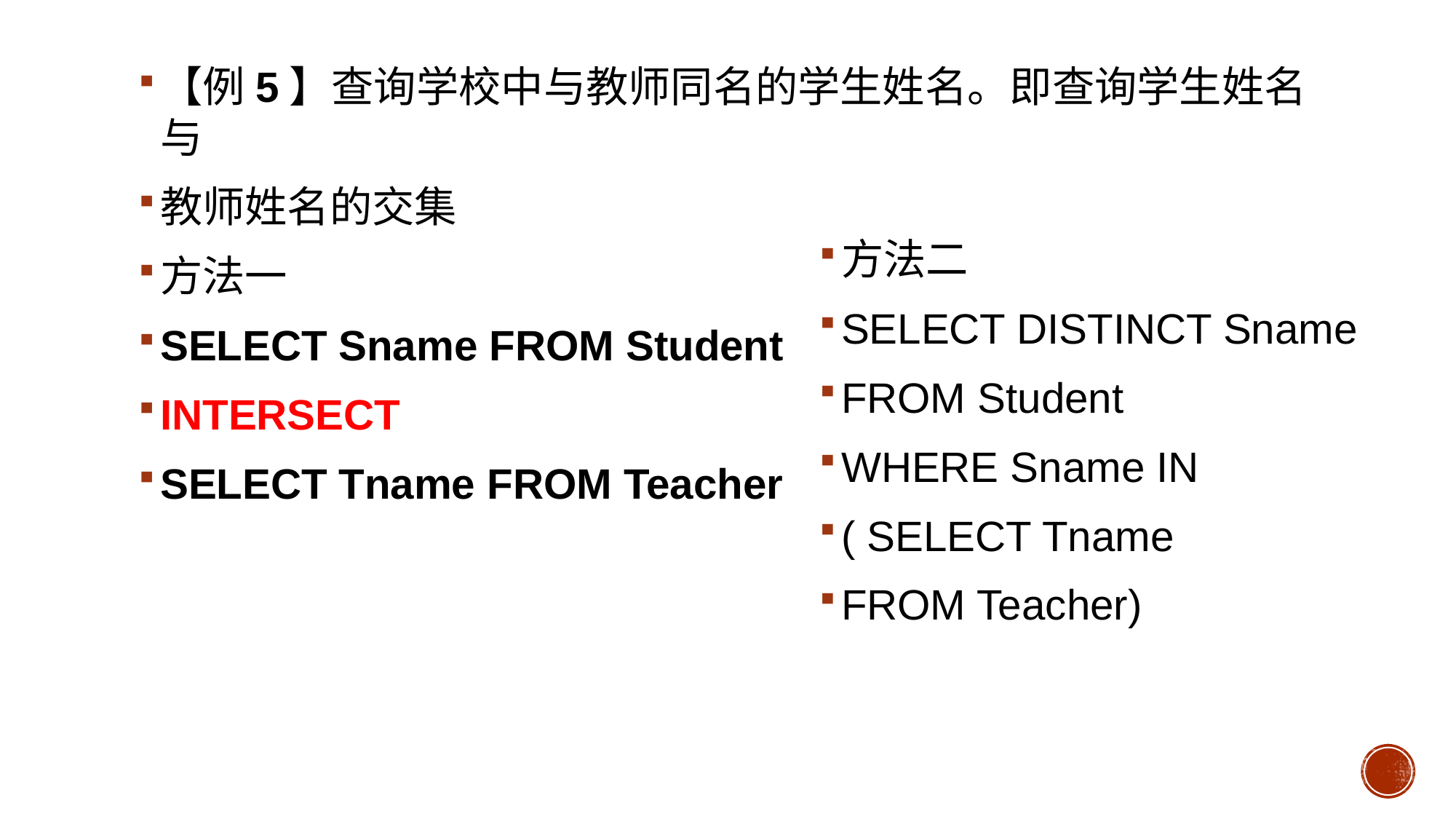

【例5】查询学校中与教师同名的学生姓名。即查询学生姓名与
教师姓名的交集
方法一
SELECT Sname FROM Student
INTERSECT
SELECT Tname FROM Teacher
方法二
SELECT DISTINCT Sname
FROM Student
WHERE Sname IN
( SELECT Tname
FROM Teacher)
11